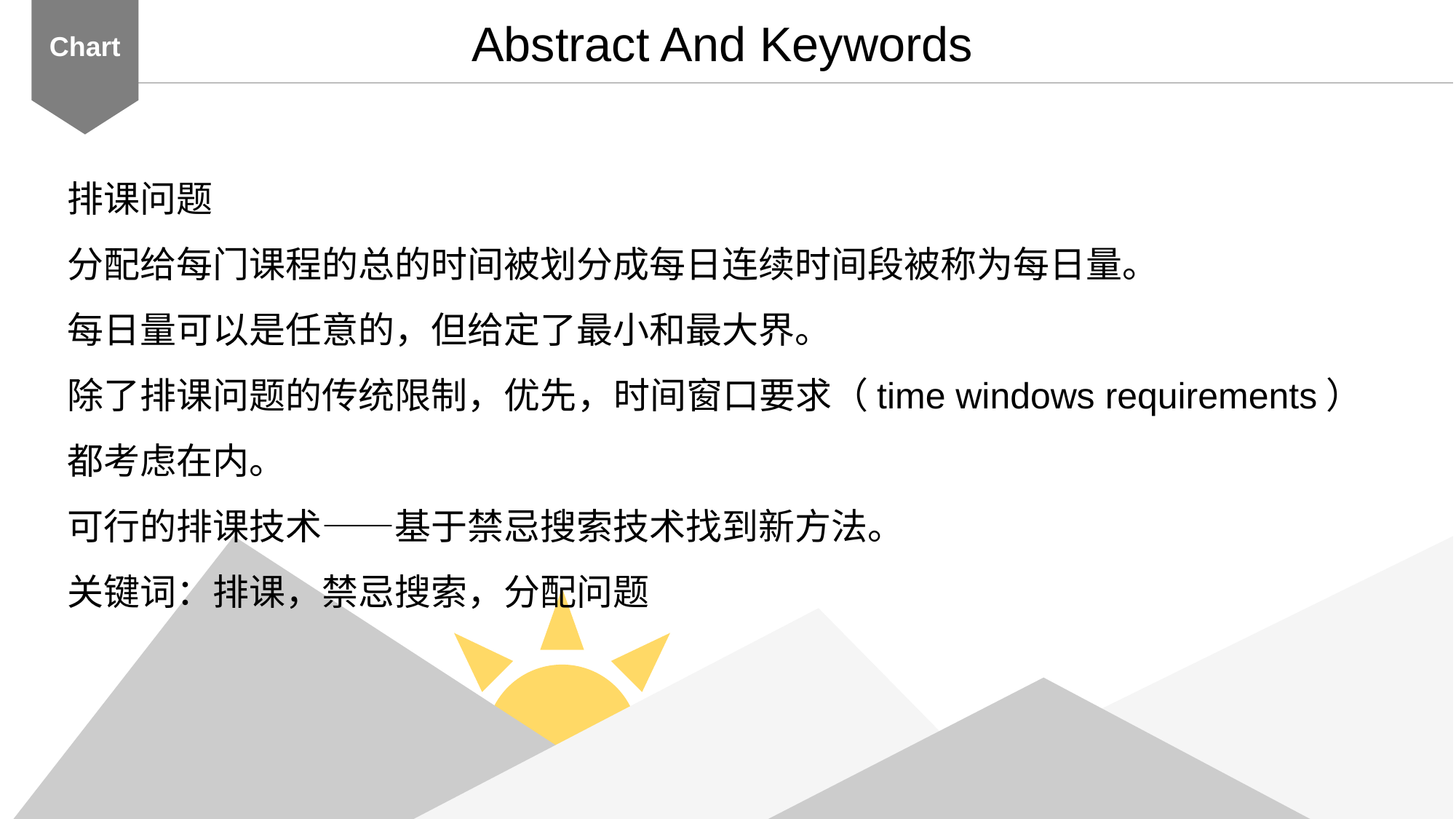

Chart
Abstract And Keywords

排课问题
分配给每门课程的总的时间被划分成每日连续时间段被称为每日量。
每日量可以是任意的，但给定了最小和最大界。
除了排课问题的传统限制，优先，时间窗口要求（time windows requirements）都考虑在内。
可行的排课技术——基于禁忌搜索技术找到新方法。
关键词：排课，禁忌搜索，分配问题
Sample Heading